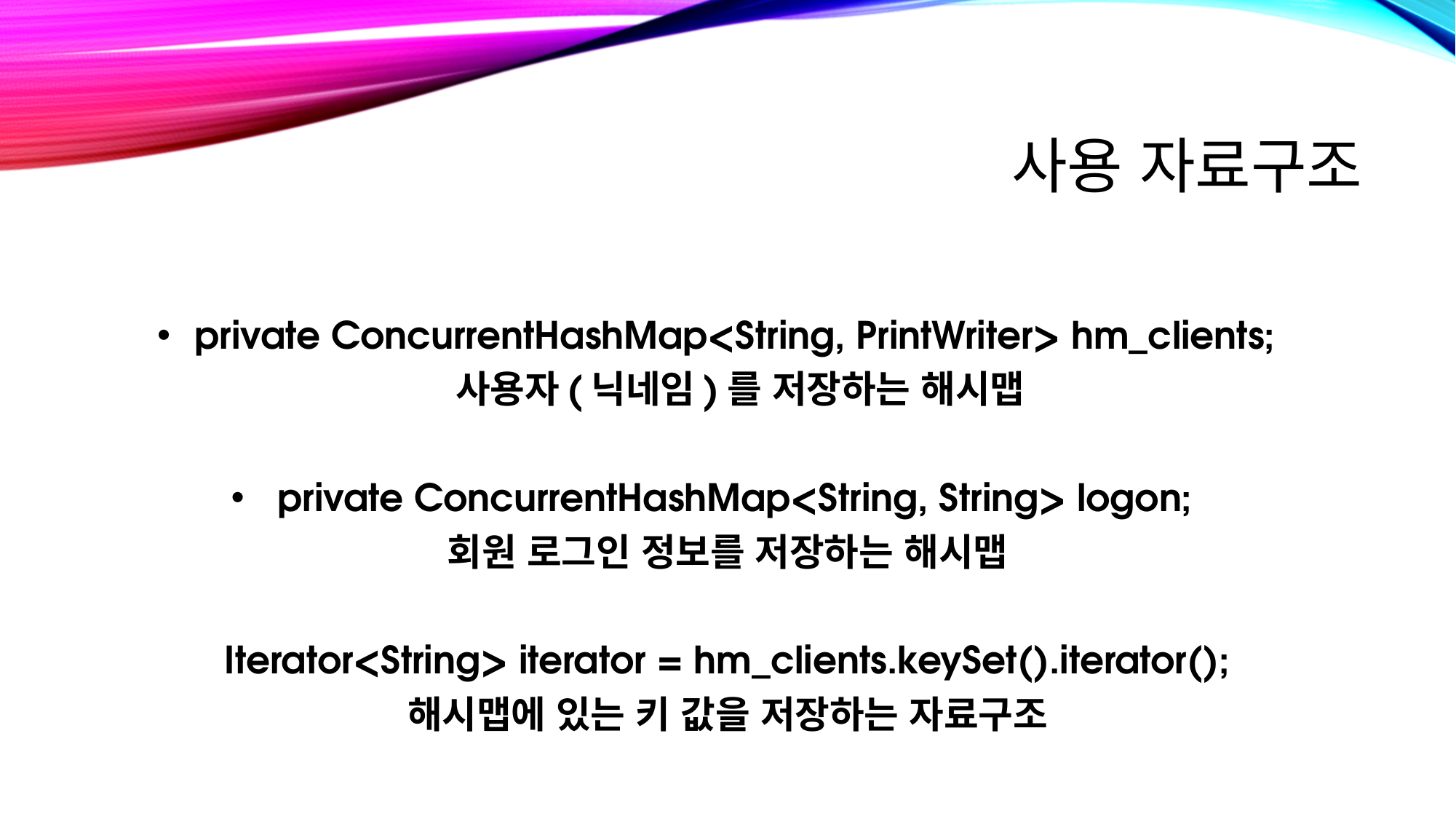

# 사용 자료구조

private ConcurrentHashMap<String, PrintWriter> hm_clients;
  사용자(닉네임)를 저장하는 해시맵

private ConcurrentHashMap<String, String> logon;
회원 로그인 정보를 저장하는 해시맵

Iterator<String> iterator = hm_clients.keySet().iterator();
해시맵에 있는 키 값을 저장하는 자료구조